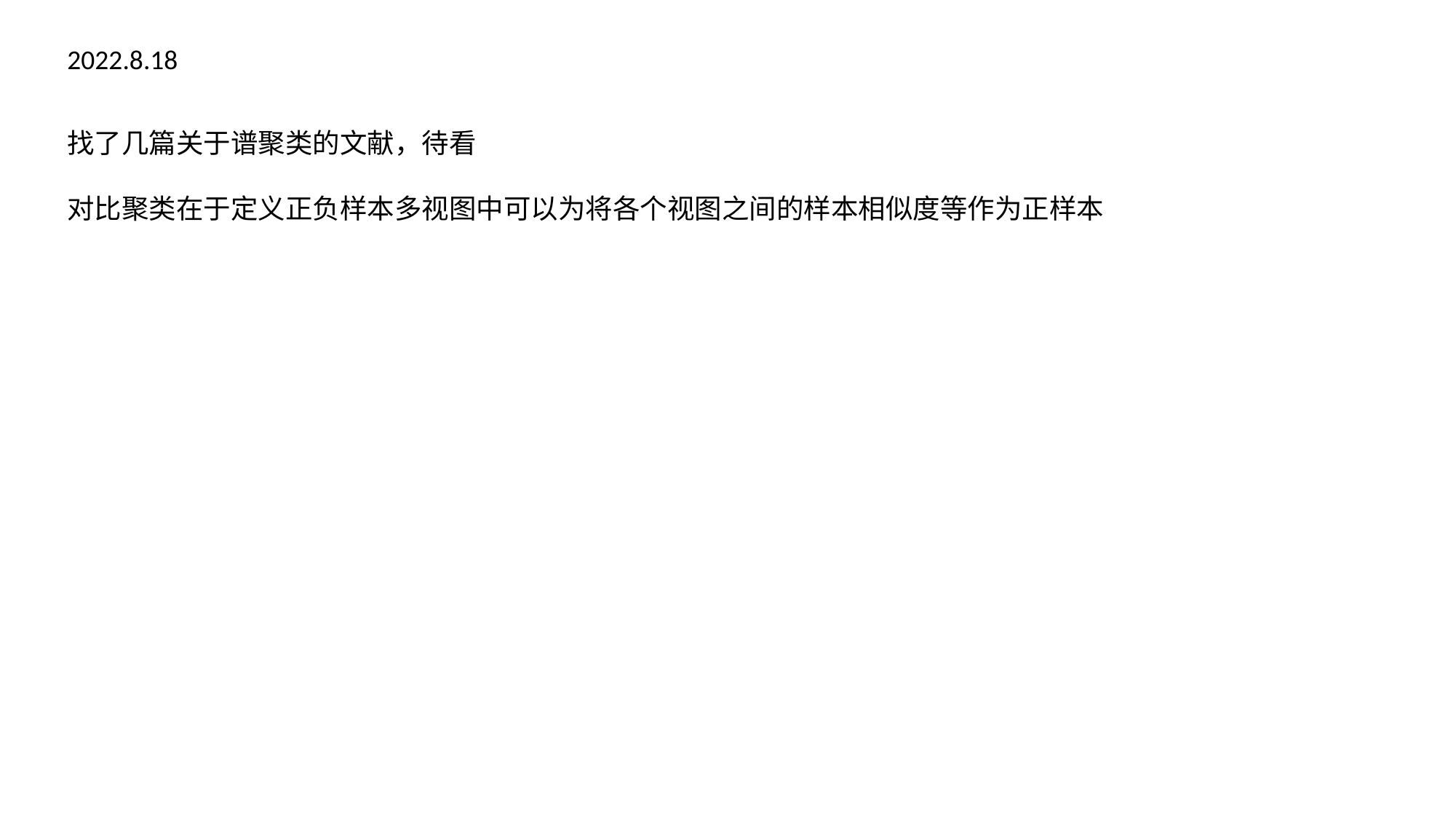

2022.8.18
找了几篇关于谱聚类的文献，待看

对比聚类在于定义正负样本多视图中可以为将各个视图之间的样本相似度等作为正样本